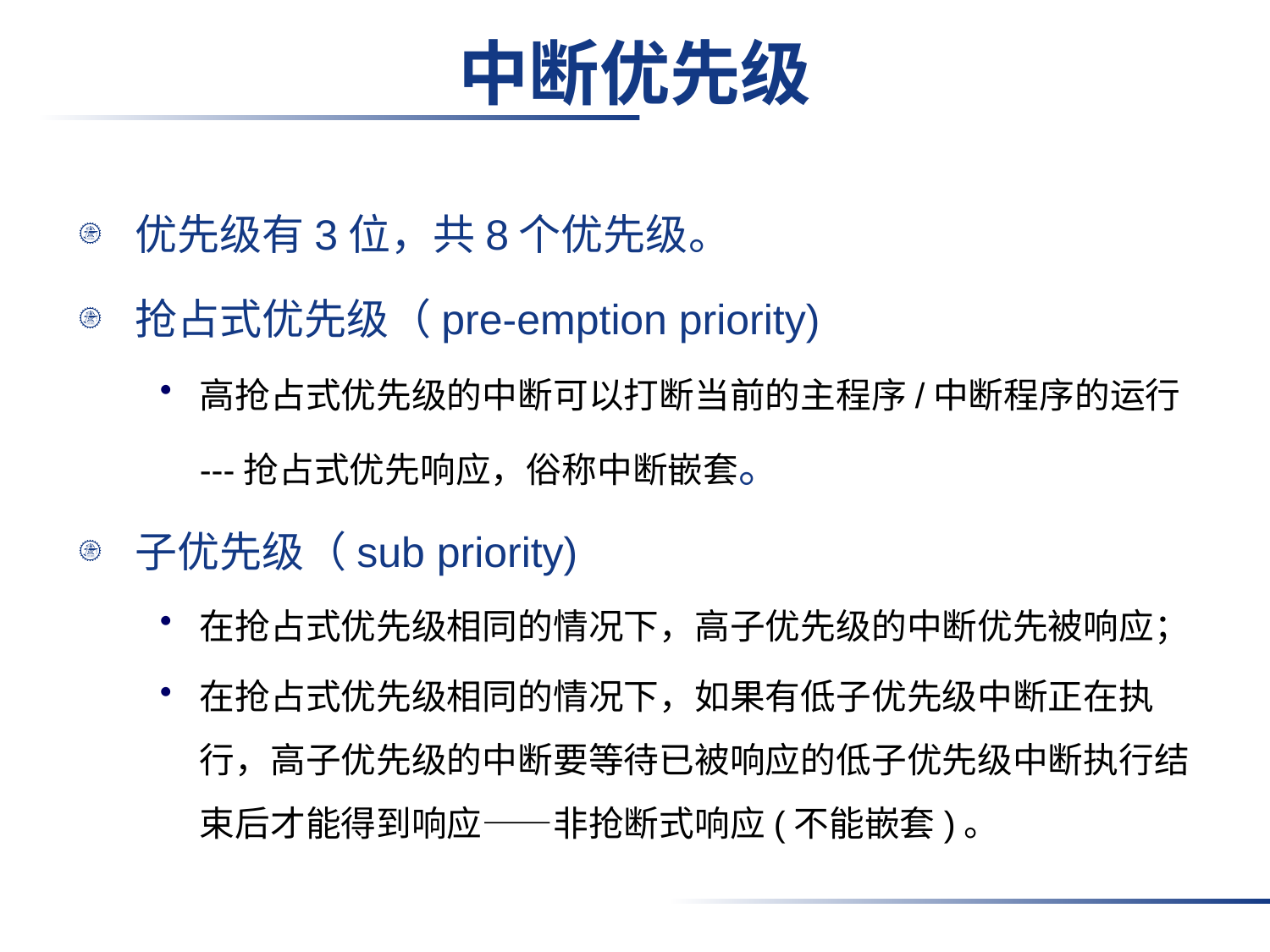

# 中断优先级
优先级有3位，共8个优先级。
抢占式优先级（pre-emption priority)
高抢占式优先级的中断可以打断当前的主程序/中断程序的运行
---抢占式优先响应，俗称中断嵌套。
子优先级（sub priority)
在抢占式优先级相同的情况下，高子优先级的中断优先被响应；
在抢占式优先级相同的情况下，如果有低子优先级中断正在执行，高子优先级的中断要等待已被响应的低子优先级中断执行结束后才能得到响应——非抢断式响应(不能嵌套)。